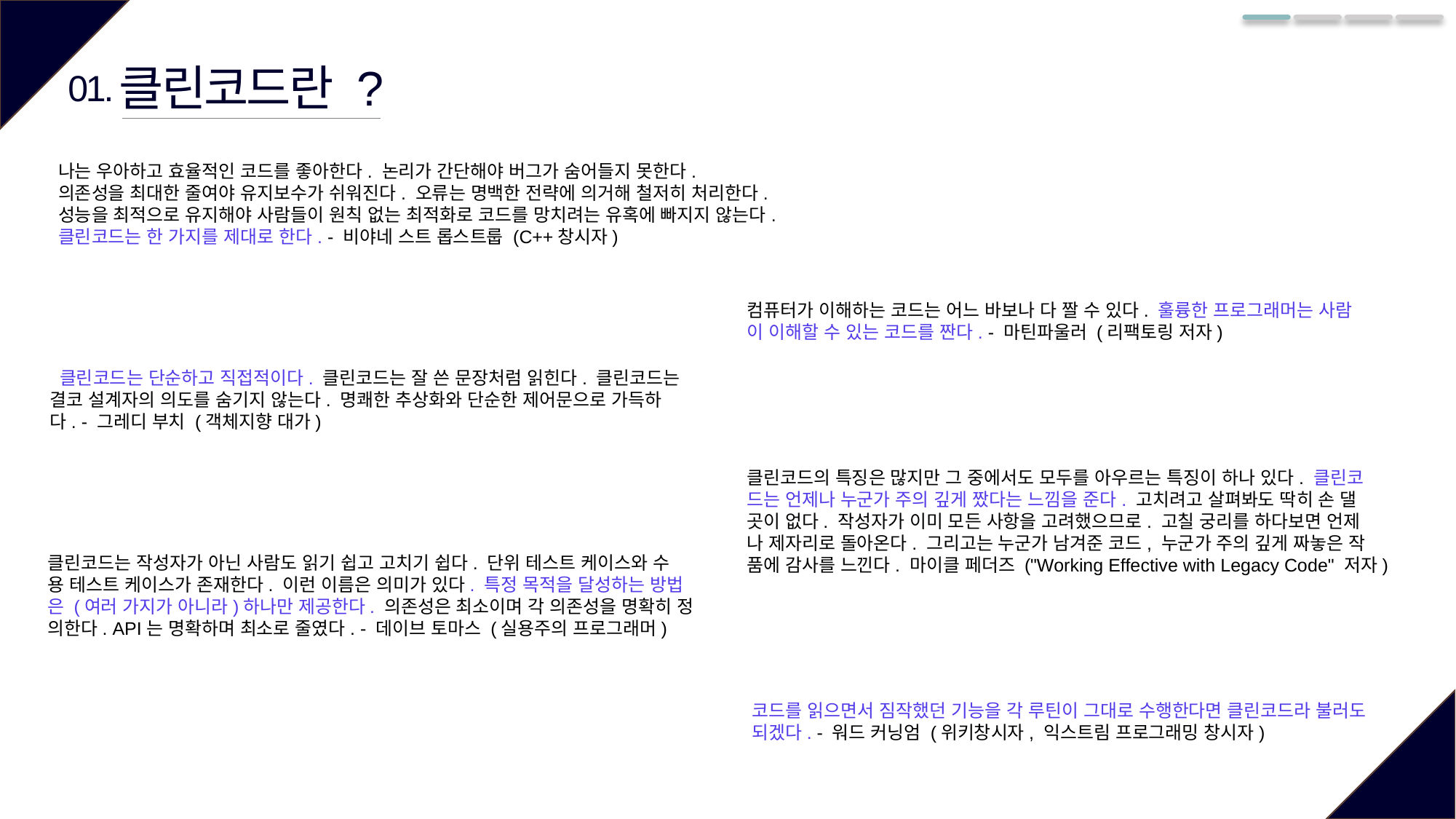

클린코드란 ?
01.
나는 우아하고 효율적인 코드를 좋아한다. 논리가 간단해야 버그가 숨어들지 못한다.
의존성을 최대한 줄여야 유지보수가 쉬워진다. 오류는 명백한 전략에 의거해 철저히 처리한다.
성능을 최적으로 유지해야 사람들이 원칙 없는 최적화로 코드를 망치려는 유혹에 빠지지 않는다.
클린코드는 한 가지를 제대로 한다. - 비야네 스트 롭스트룹 (C++창시자)
컴퓨터가 이해하는 코드는 어느 바보나 다 짤 수 있다. 훌륭한 프로그래머는 사람
이 이해할 수 있는 코드를 짠다. - 마틴파울러 (리팩토링 저자)
 클린코드는 단순하고 직접적이다. 클린코드는 잘 쓴 문장처럼 읽힌다. 클린코드는
결코 설계자의 의도를 숨기지 않는다. 명쾌한 추상화와 단순한 제어문으로 가득하
다. - 그레디 부치 (객체지향 대가)
클린코드의 특징은 많지만 그 중에서도 모두를 아우르는 특징이 하나 있다. 클린코
드는 언제나 누군가 주의 깊게 짰다는 느낌을 준다. 고치려고 살펴봐도 딱히 손 댈
곳이 없다. 작성자가 이미 모든 사항을 고려했으므로. 고칠 궁리를 하다보면 언제
나 제자리로 돌아온다. 그리고는 누군가 남겨준 코드, 누군가 주의 깊게 짜놓은 작
품에 감사를 느낀다. 마이클 페더즈 ("Working Effective with Legacy Code" 저자)
클린코드는 작성자가 아닌 사람도 읽기 쉽고 고치기 쉽다. 단위 테스트 케이스와 수
용 테스트 케이스가 존재한다. 이런 이름은 의미가 있다. 특정 목적을 달성하는 방법
은 (여러 가지가 아니라)하나만 제공한다. 의존성은 최소이며 각 의존성을 명확히 정
의한다. API는 명확하며 최소로 줄였다. - 데이브 토마스 (실용주의 프로그래머)
코드를 읽으면서 짐작했던 기능을 각 루틴이 그대로 수행한다면 클린코드라 불러도
되겠다. - 워드 커닝엄 (위키창시자, 익스트림 프로그래밍 창시자)